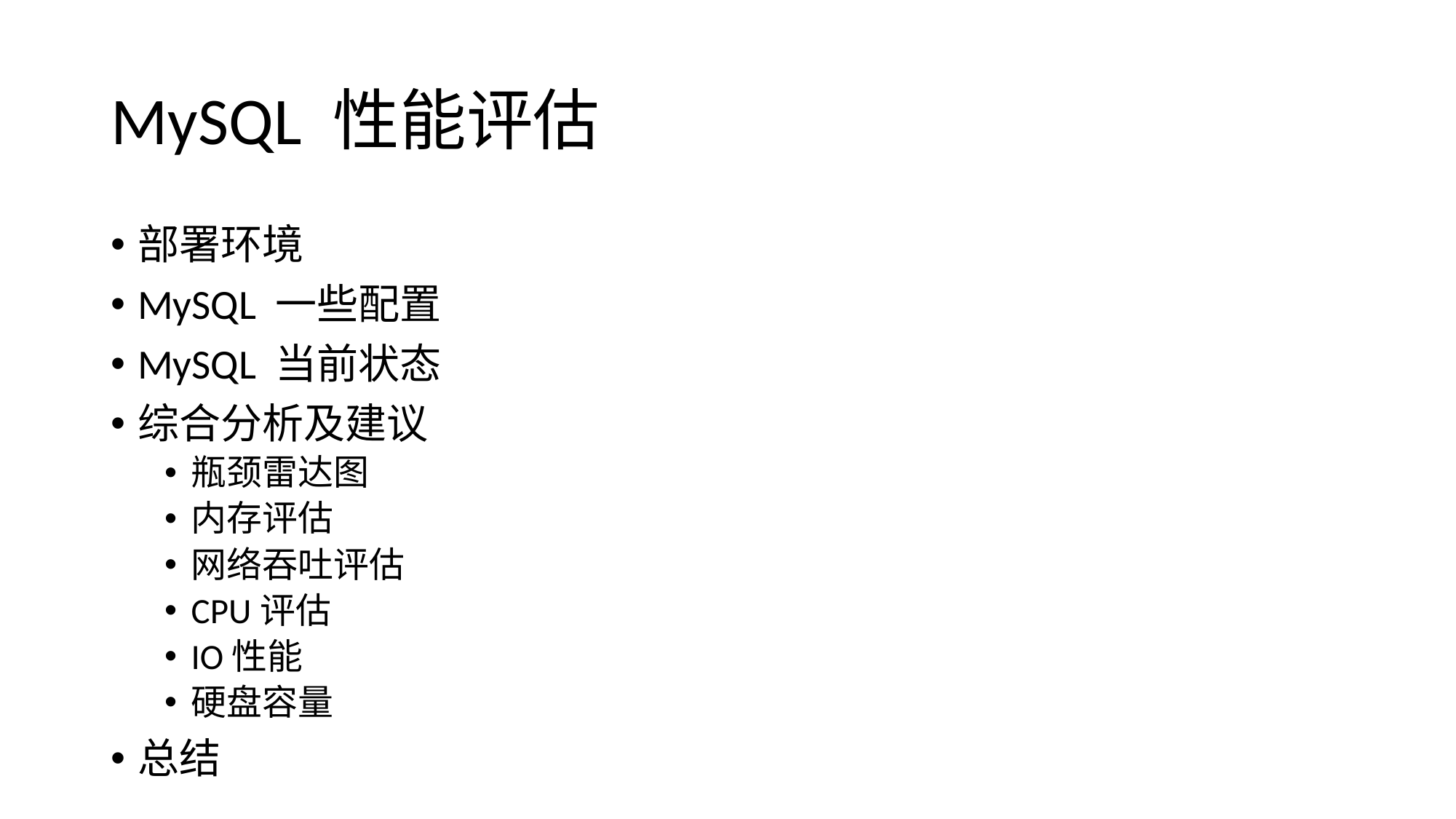

# MySQL 性能评估
部署环境
MySQL 一些配置
MySQL 当前状态
综合分析及建议
瓶颈雷达图
内存评估
网络吞吐评估
CPU评估
IO性能
硬盘容量
总结